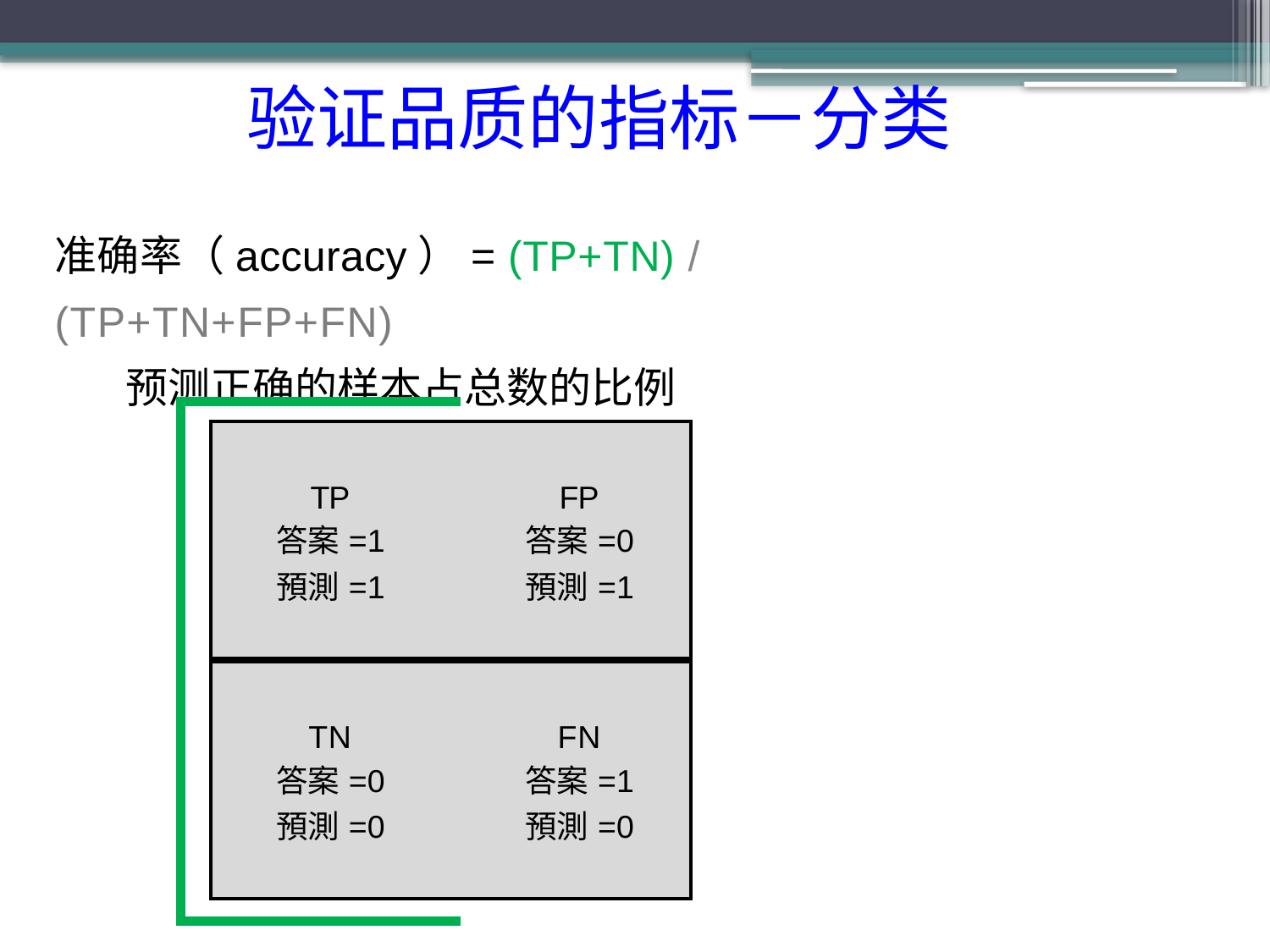

验证品质的指标－分类
准确率（accuracy）= (TP+TN) / (TP+TN+FP+FN)
预测正确的样本占总数的比例
|  |  |  |
| --- | --- | --- |
|  | TP FP 答案=1 答案=0 預測=1 預測=1 |  |
|  | TN FN 答案=0 答案=1 預測=0 預測=0 |  |
|  |  |  |